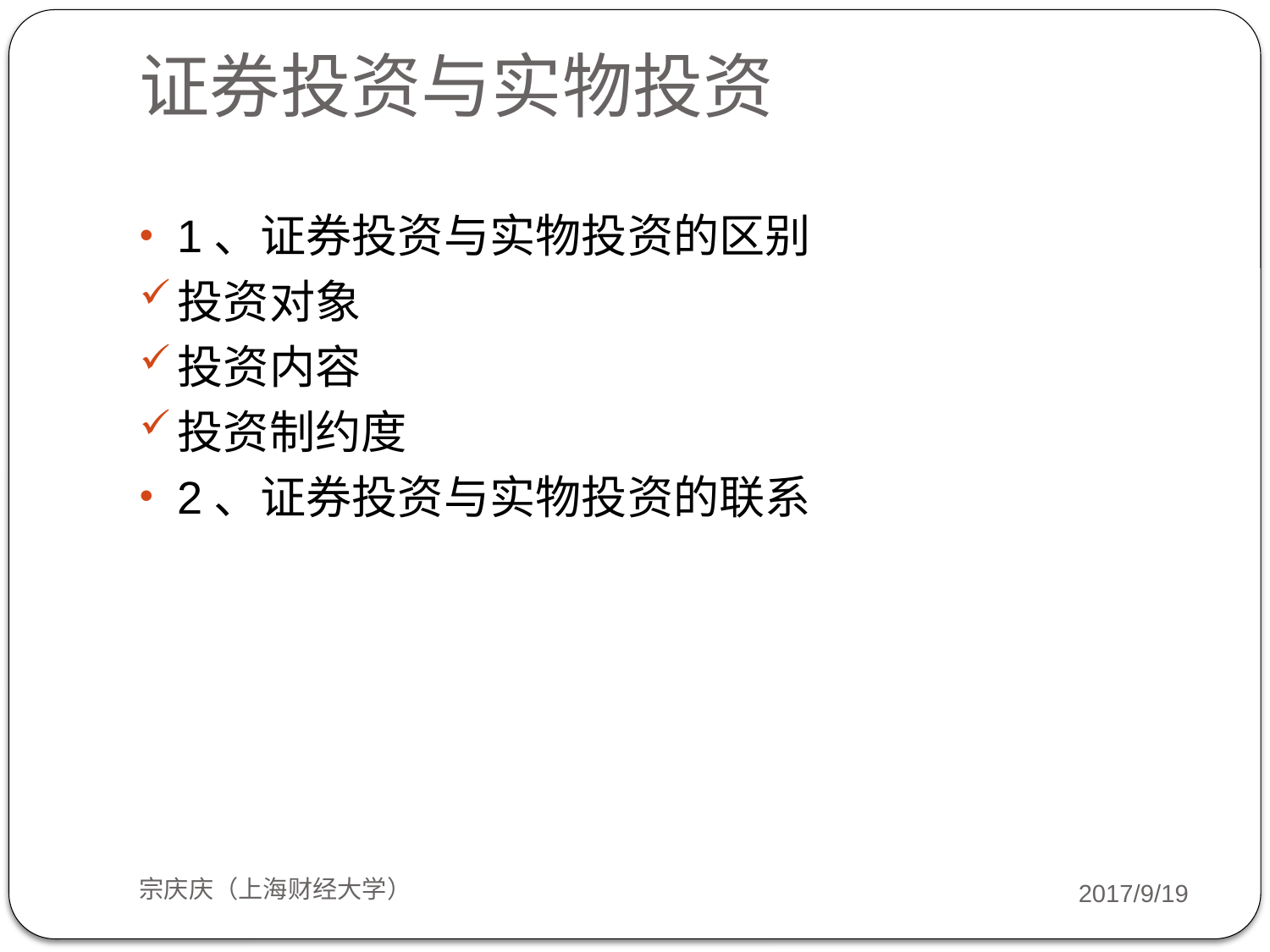

# 证券投资与实物投资
1、证券投资与实物投资的区别
投资对象
投资内容
投资制约度
2、证券投资与实物投资的联系
宗庆庆（上海财经大学）
2017/9/19